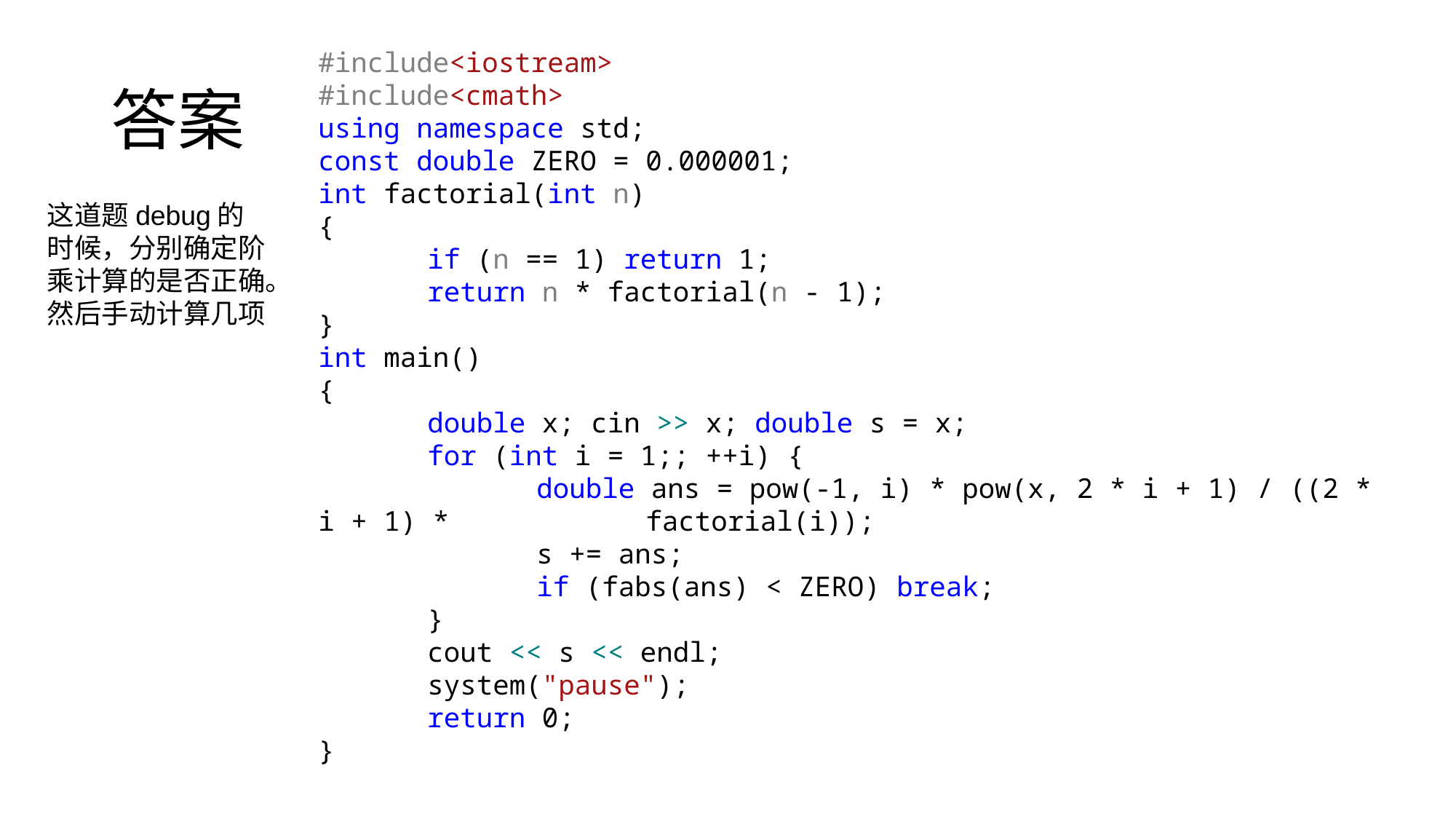

#include<iostream>
#include<cmath>
using namespace std;
const double ZERO = 0.000001;
int factorial(int n)
{
	if (n == 1) return 1;
	return n * factorial(n - 1);
}
int main()
{
	double x; cin >> x; double s = x;
	for (int i = 1;; ++i) {
		double ans = pow(-1, i) * pow(x, 2 * i + 1) / ((2 * i + 1) * 		factorial(i));
		s += ans;
		if (fabs(ans) < ZERO) break;
	}
	cout << s << endl;
	system("pause");
	return 0;
}
# 答案
这道题debug的时候，分别确定阶乘计算的是否正确。然后手动计算几项